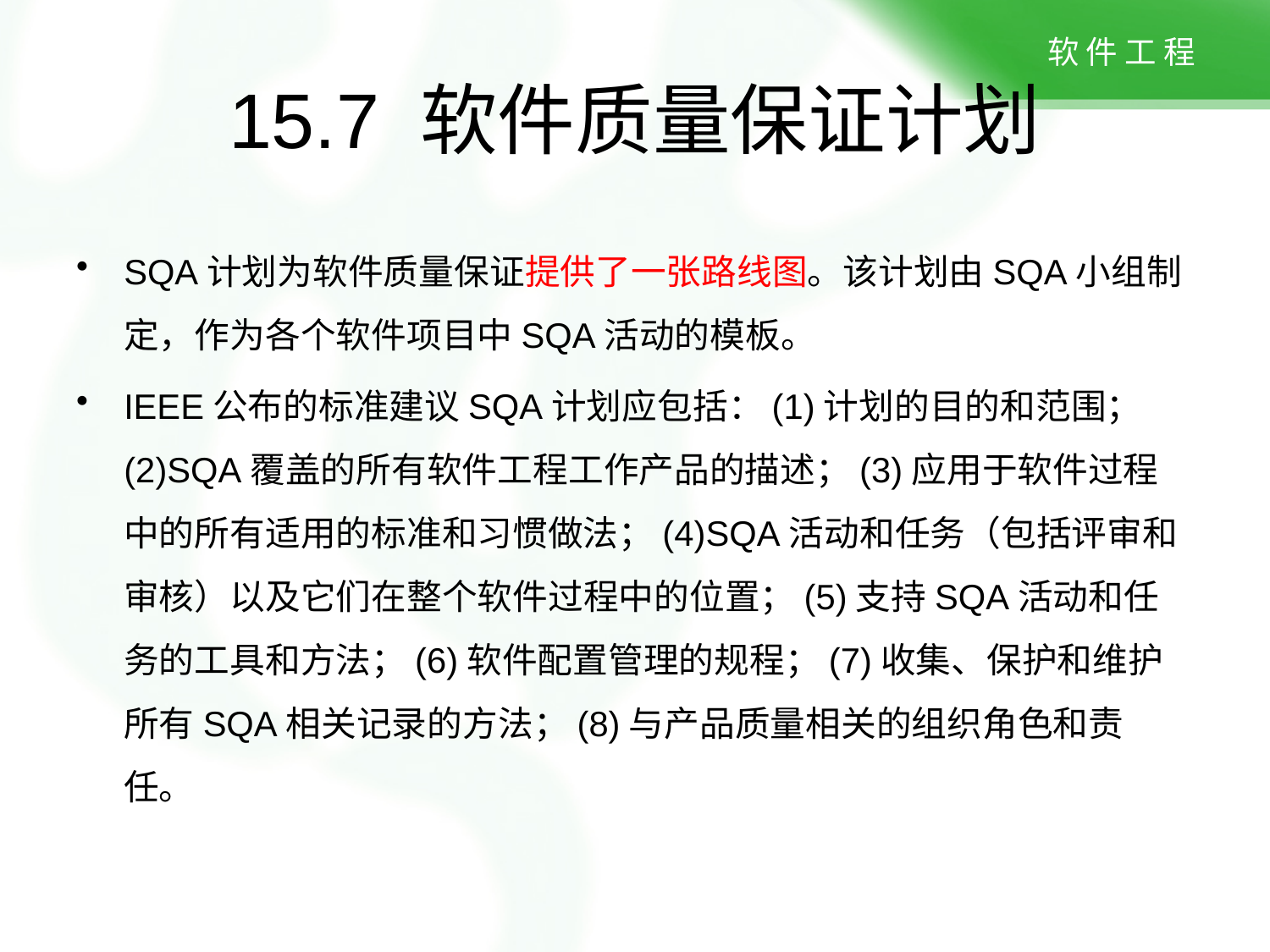

# 15.7 软件质量保证计划
SQA计划为软件质量保证提供了一张路线图。该计划由SQA小组制定，作为各个软件项目中SQA活动的模板。
IEEE公布的标准建议SQA计划应包括：(1)计划的目的和范围；(2)SQA覆盖的所有软件工程工作产品的描述；(3)应用于软件过程中的所有适用的标准和习惯做法；(4)SQA活动和任务（包括评审和审核）以及它们在整个软件过程中的位置；(5)支持SQA活动和任务的工具和方法；(6)软件配置管理的规程；(7)收集、保护和维护所有SQA相关记录的方法；(8)与产品质量相关的组织角色和责任。